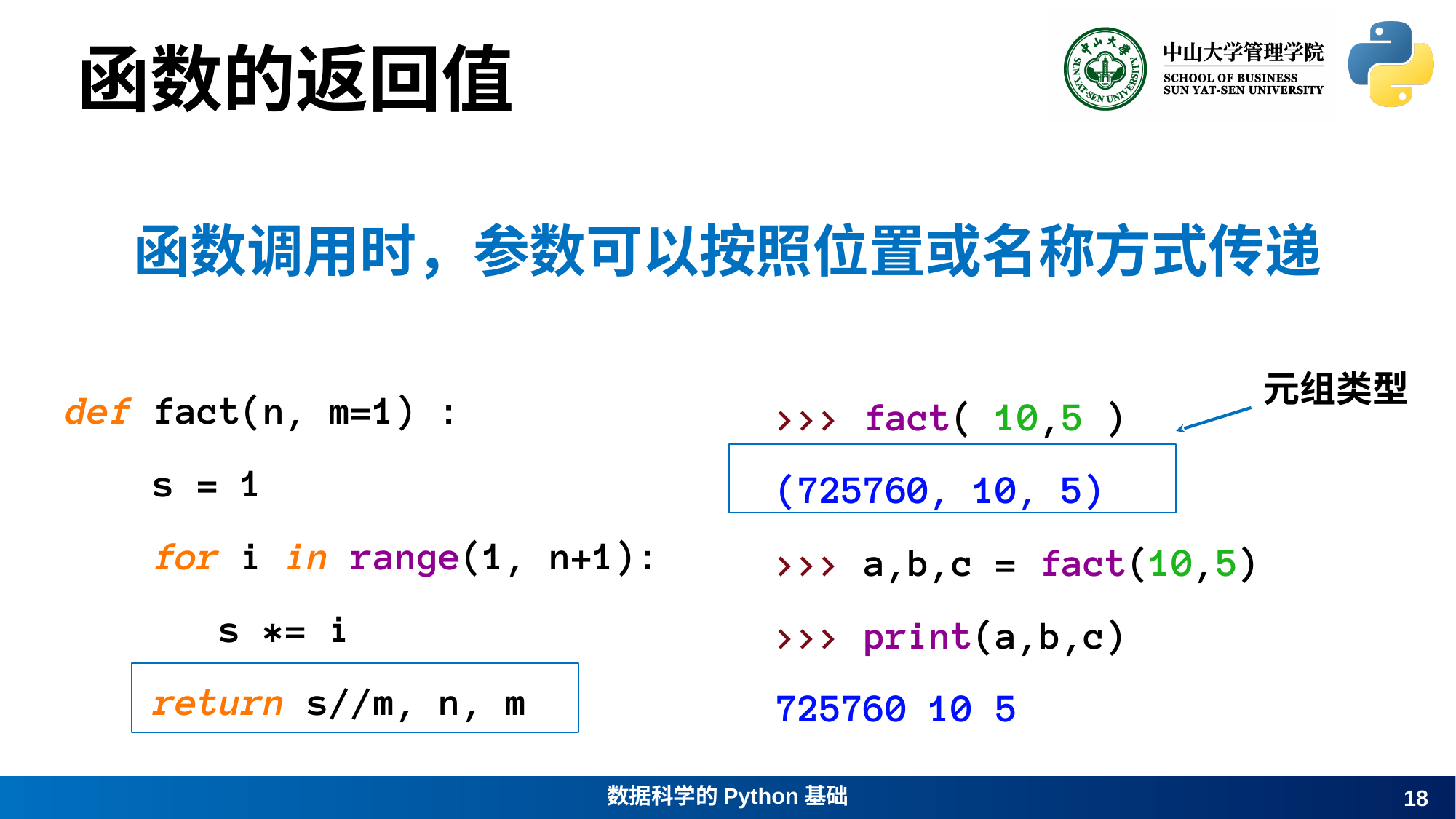

函数的返回值
函数调用时，参数可以按照位置或名称方式传递
def fact(n, m=1) :
    s = 1
    for i in range(1, n+1):
       s *= i
    return s//m, n, m
元组类型
>>> fact( 10,5 )
(725760, 10, 5)
>>> a,b,c = fact(10,5)
>>> print(a,b,c)
725760 10 5